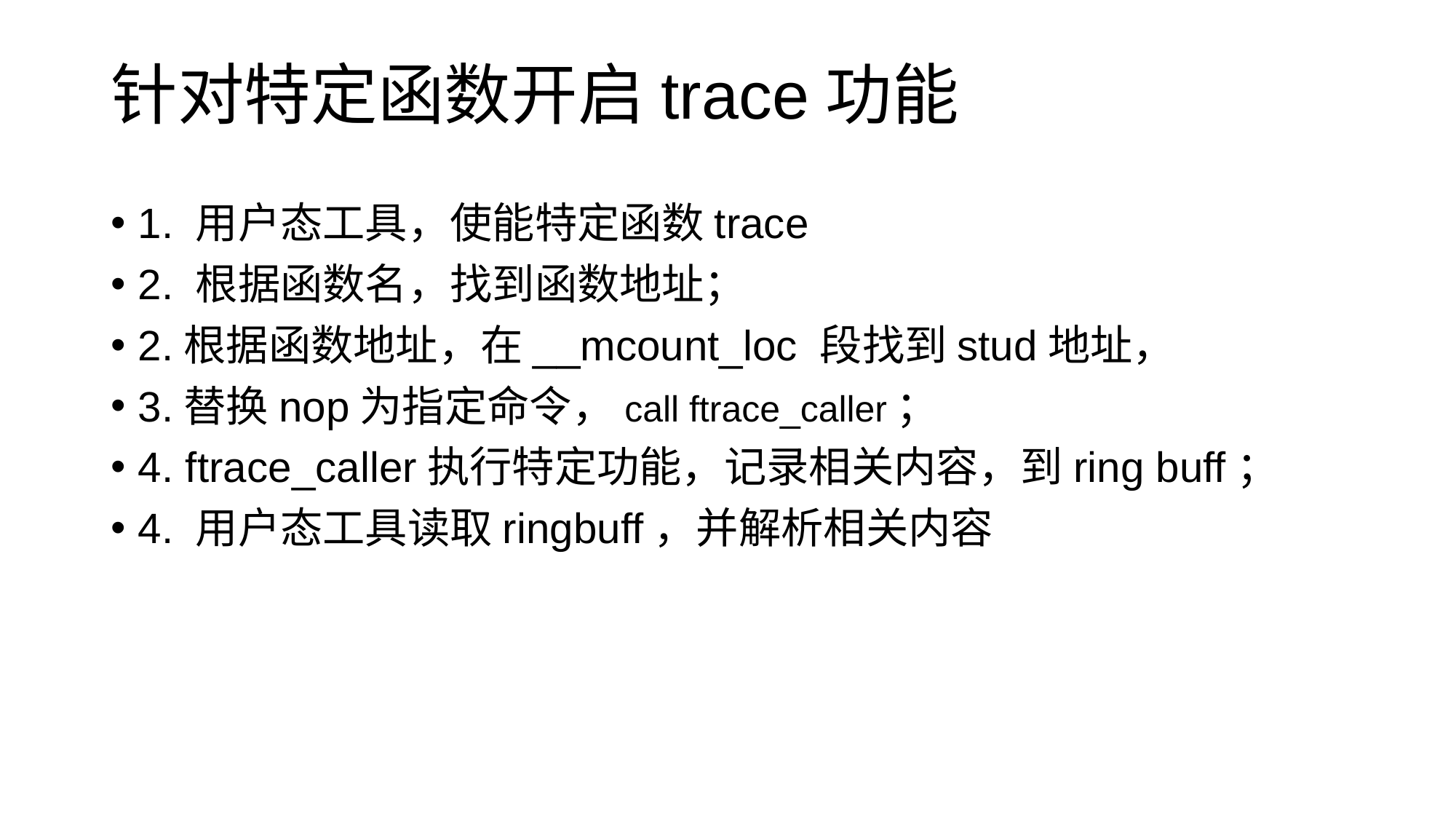

# 针对特定函数开启trace功能
1. 用户态工具，使能特定函数trace
2. 根据函数名，找到函数地址；
2.根据函数地址，在__mcount_loc 段找到stud地址，
3.替换nop为指定命令，call ftrace_caller；
4. ftrace_caller执行特定功能，记录相关内容，到ring buff；
4. 用户态工具读取ringbuff，并解析相关内容